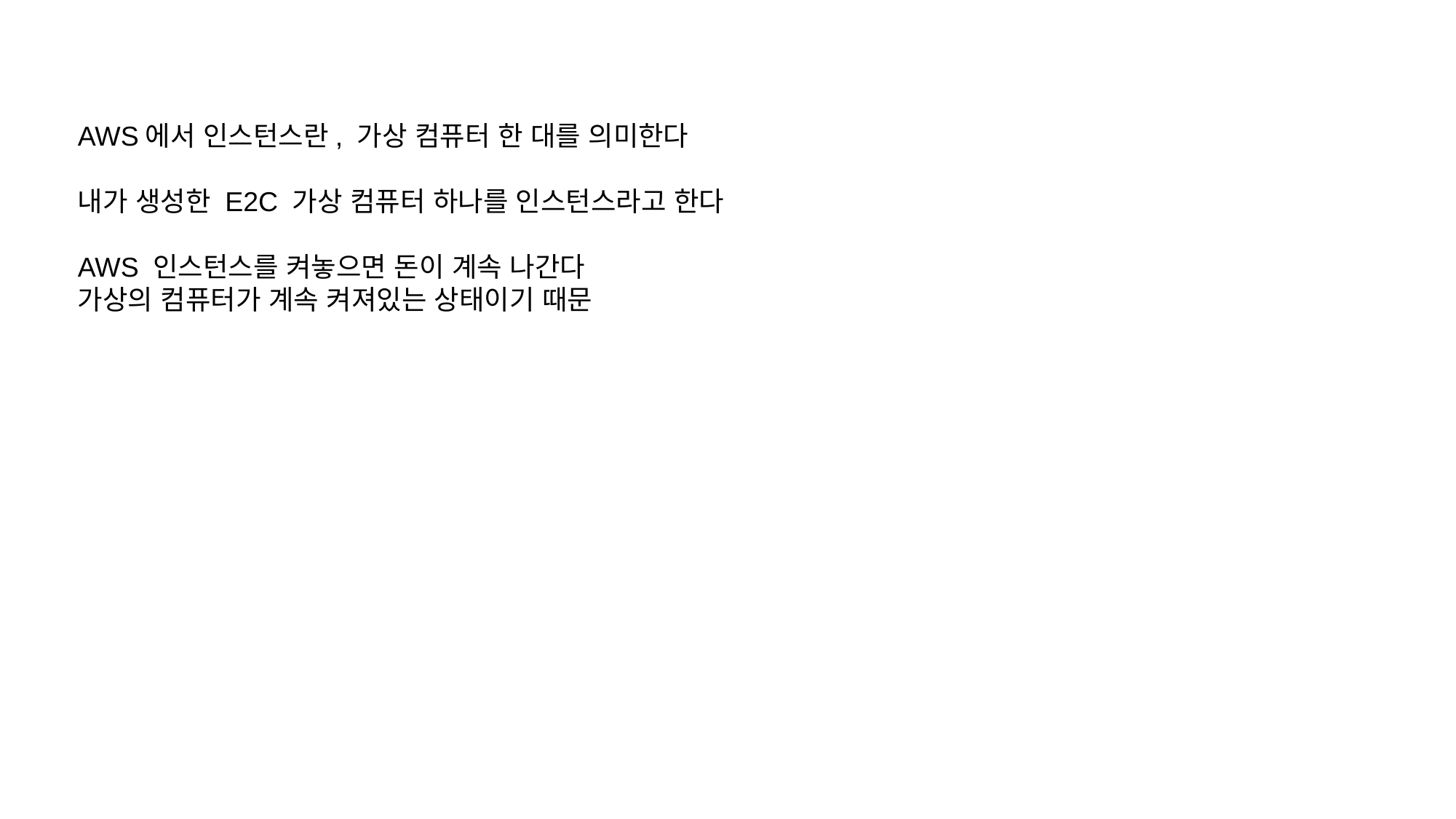

AWS에서 인스턴스란, 가상 컴퓨터 한 대를 의미한다

내가 생성한 E2C 가상 컴퓨터 하나를 인스턴스라고 한다

AWS 인스턴스를 켜놓으면 돈이 계속 나간다
가상의 컴퓨터가 계속 켜져있는 상태이기 때문